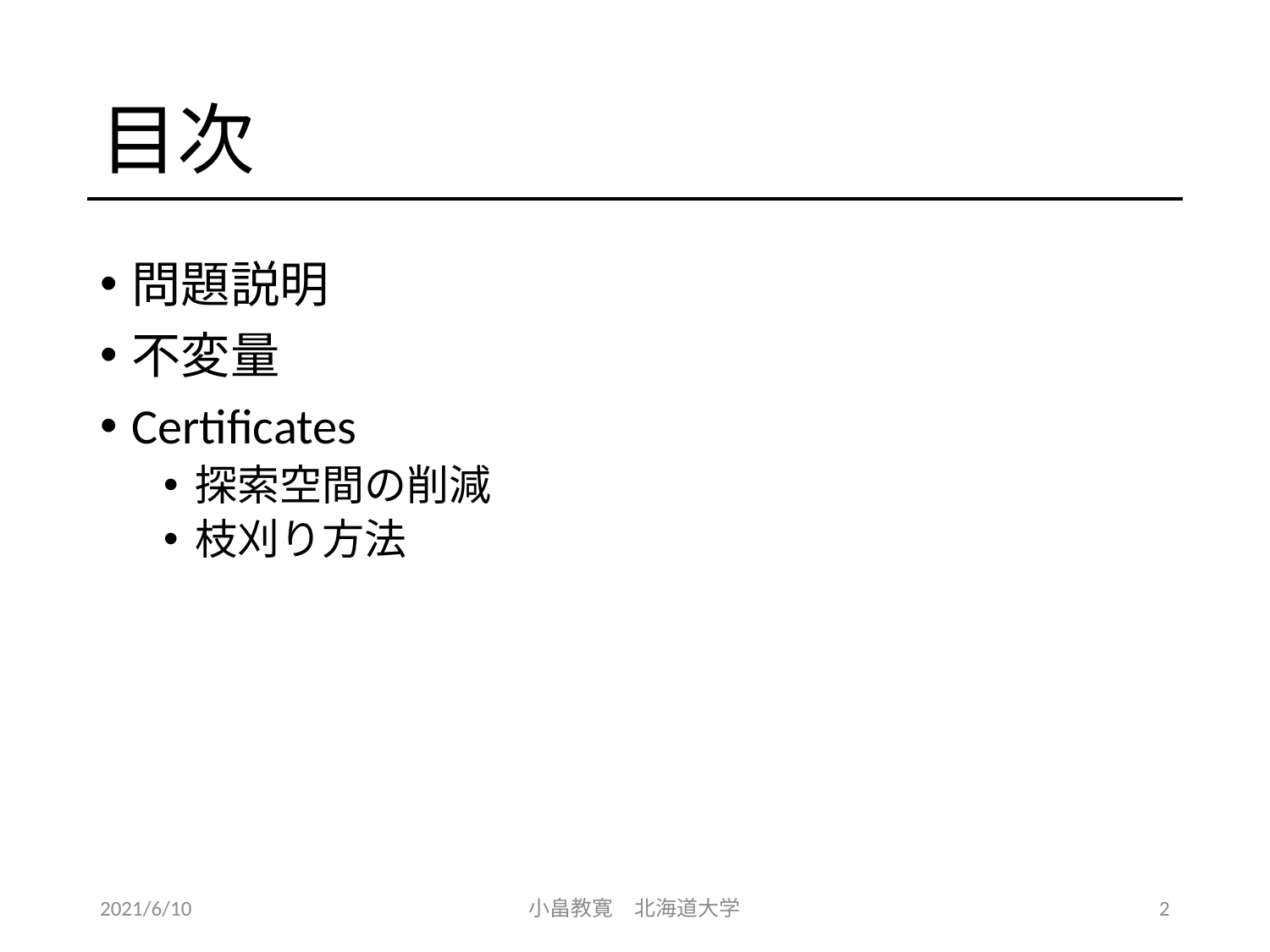

# 目次
問題説明
不変量
Certificates
探索空間の削減
枝刈り方法
2021/6/10
小畠教寛　北海道大学
2